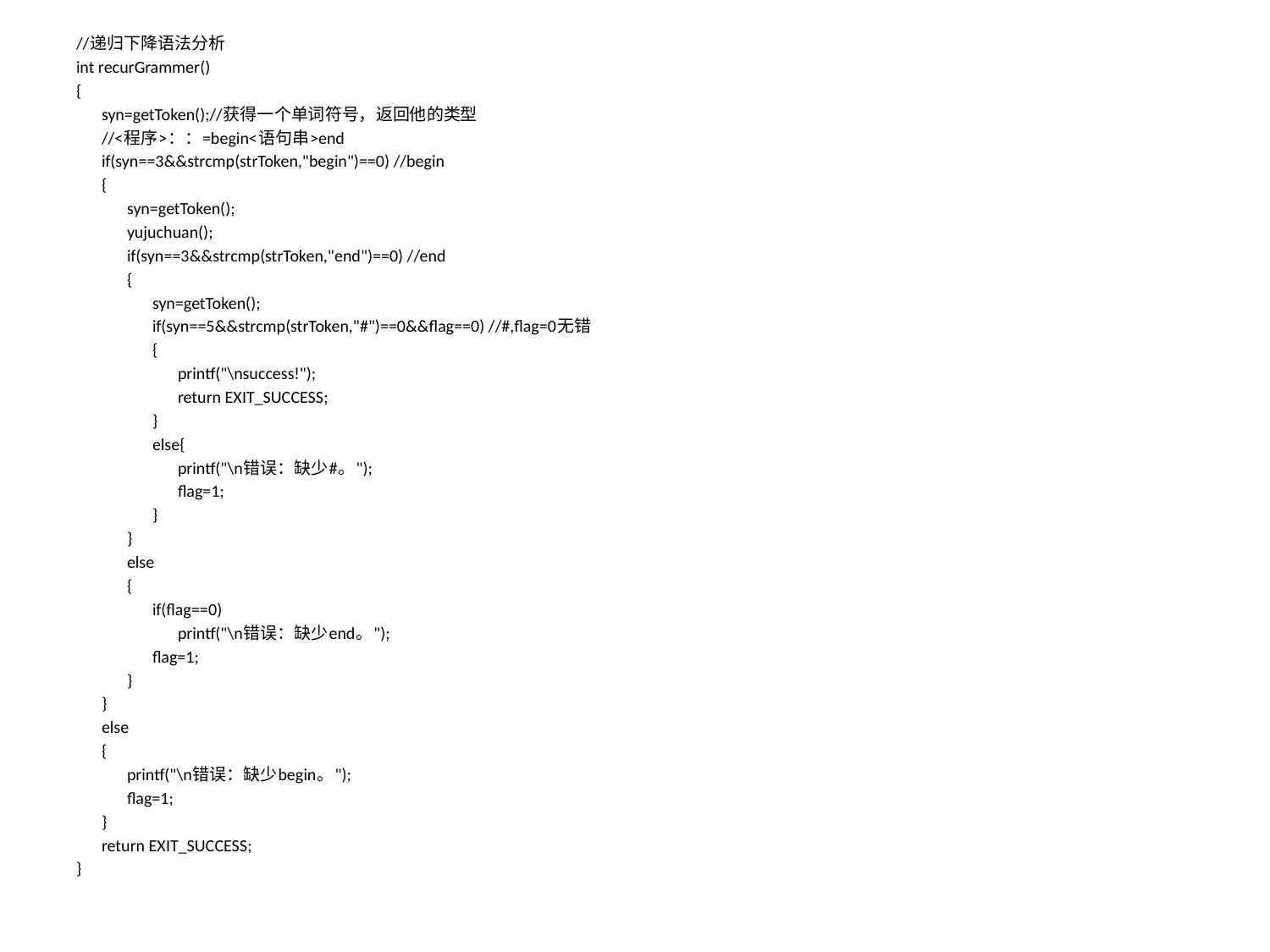

//递归下降语法分析
int recurGrammer()
{
	syn=getToken();//获得一个单词符号，返回他的类型
	//<程序>：：=begin<语句串>end
	if(syn==3&&strcmp(strToken,"begin")==0) //begin
	{
		syn=getToken();
		yujuchuan();
		if(syn==3&&strcmp(strToken,"end")==0) //end
		{
			syn=getToken();
			if(syn==5&&strcmp(strToken,"#")==0&&flag==0) //#,flag=0无错
			{
				printf("\nsuccess!");
				return EXIT_SUCCESS;
			}
			else{
				printf("\n错误：缺少#。");
				flag=1;
			}
		}
		else
		{
			if(flag==0)
				printf("\n错误：缺少end。");
			flag=1;
		}
	}
	else
	{
		printf("\n错误：缺少begin。");
		flag=1;
	}
	return EXIT_SUCCESS;
}